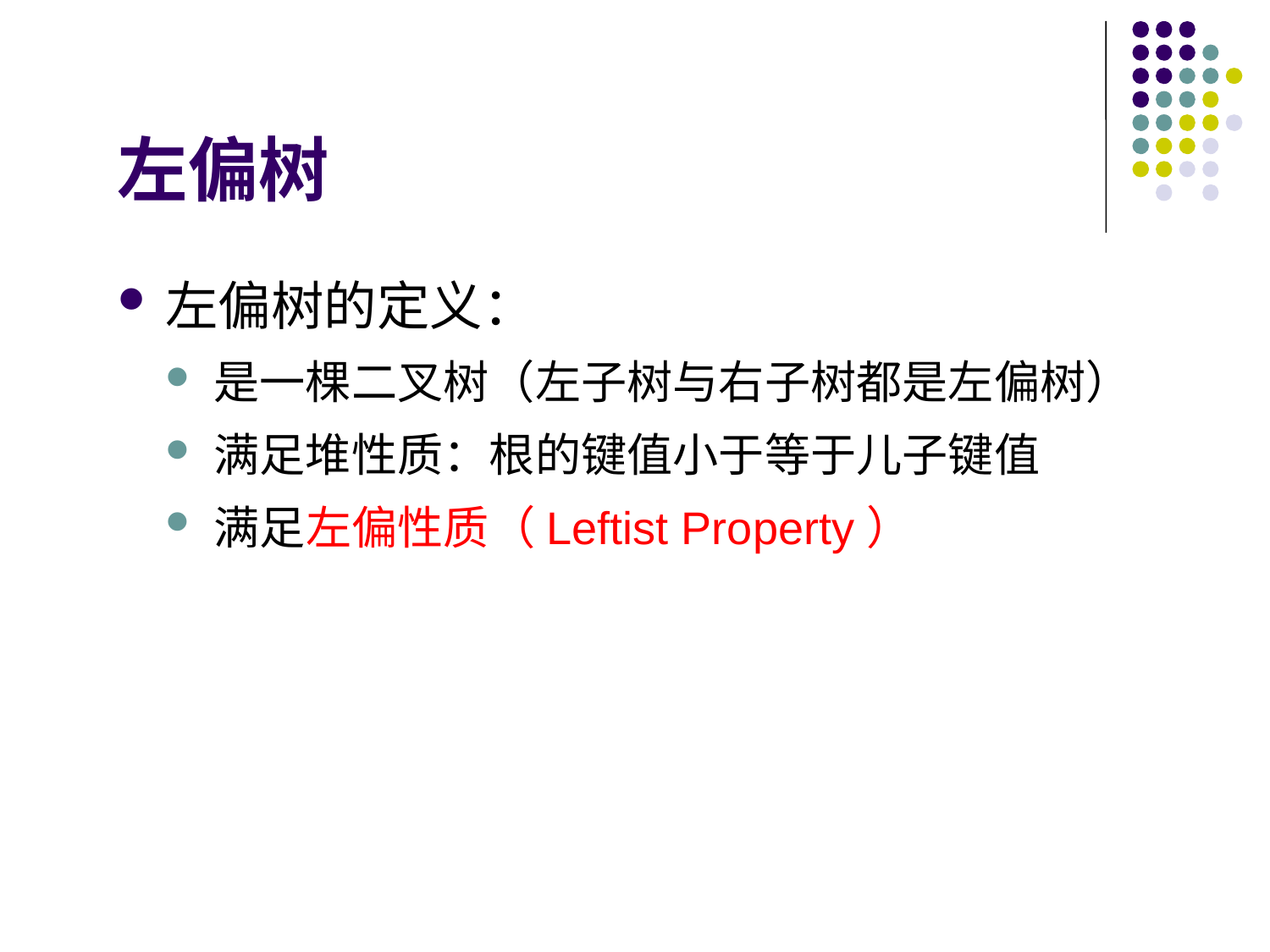

# 左偏树
左偏树的定义：
是一棵二叉树（左子树与右子树都是左偏树）
满足堆性质：根的键值小于等于儿子键值
满足左偏性质（Leftist Property）
4